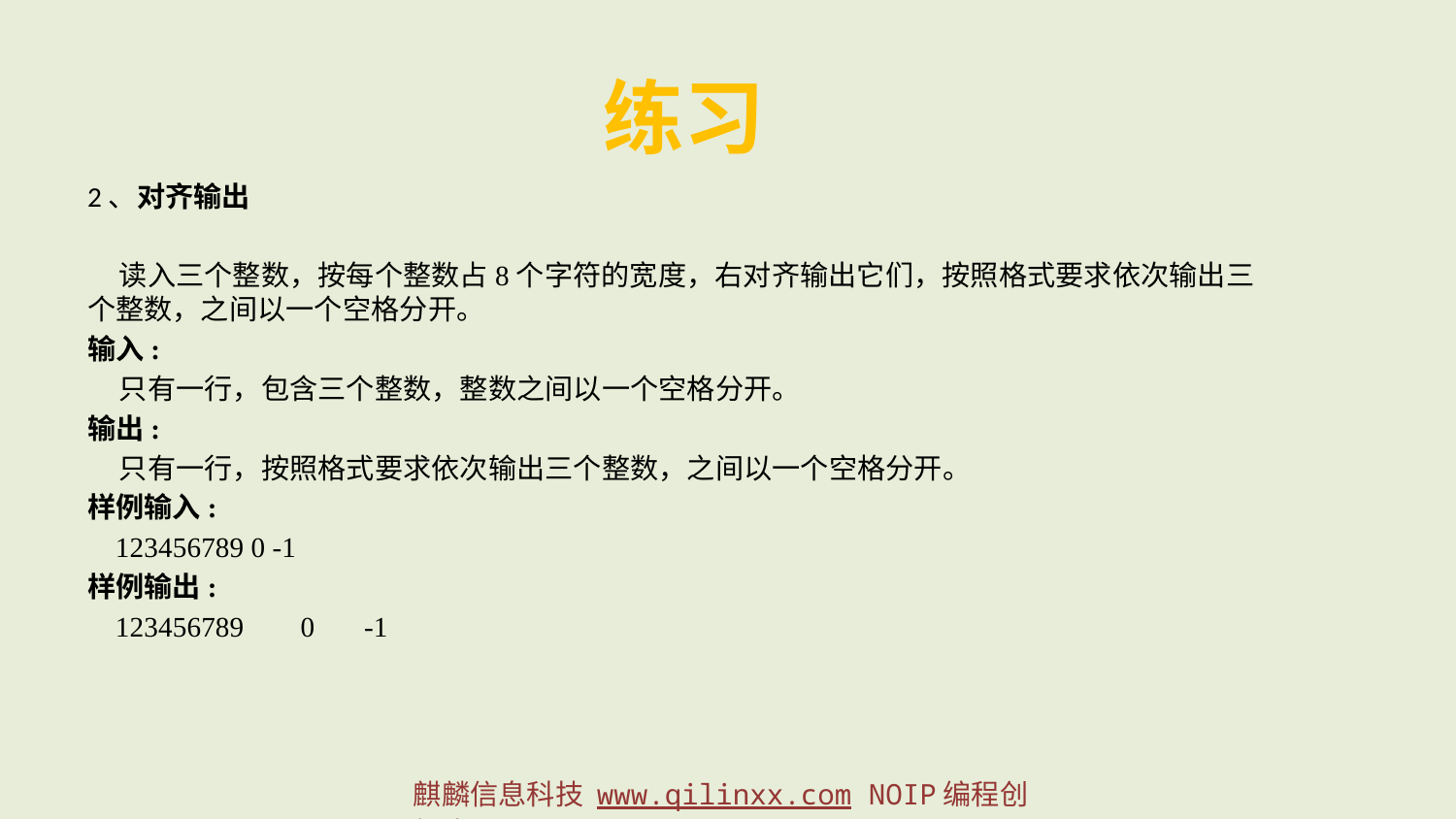

# 练习
2、对齐输出

    读入三个整数，按每个整数占8个字符的宽度，右对齐输出它们，按照格式要求依次输出三个整数，之间以一个空格分开。
输入:
    只有一行，包含三个整数，整数之间以一个空格分开。
输出:
    只有一行，按照格式要求依次输出三个整数，之间以一个空格分开。
样例输入:
    123456789 0 -1
样例输出:
    123456789        0       -1

麒麟信息科技 www.qilinxx.com NOIP编程创新班